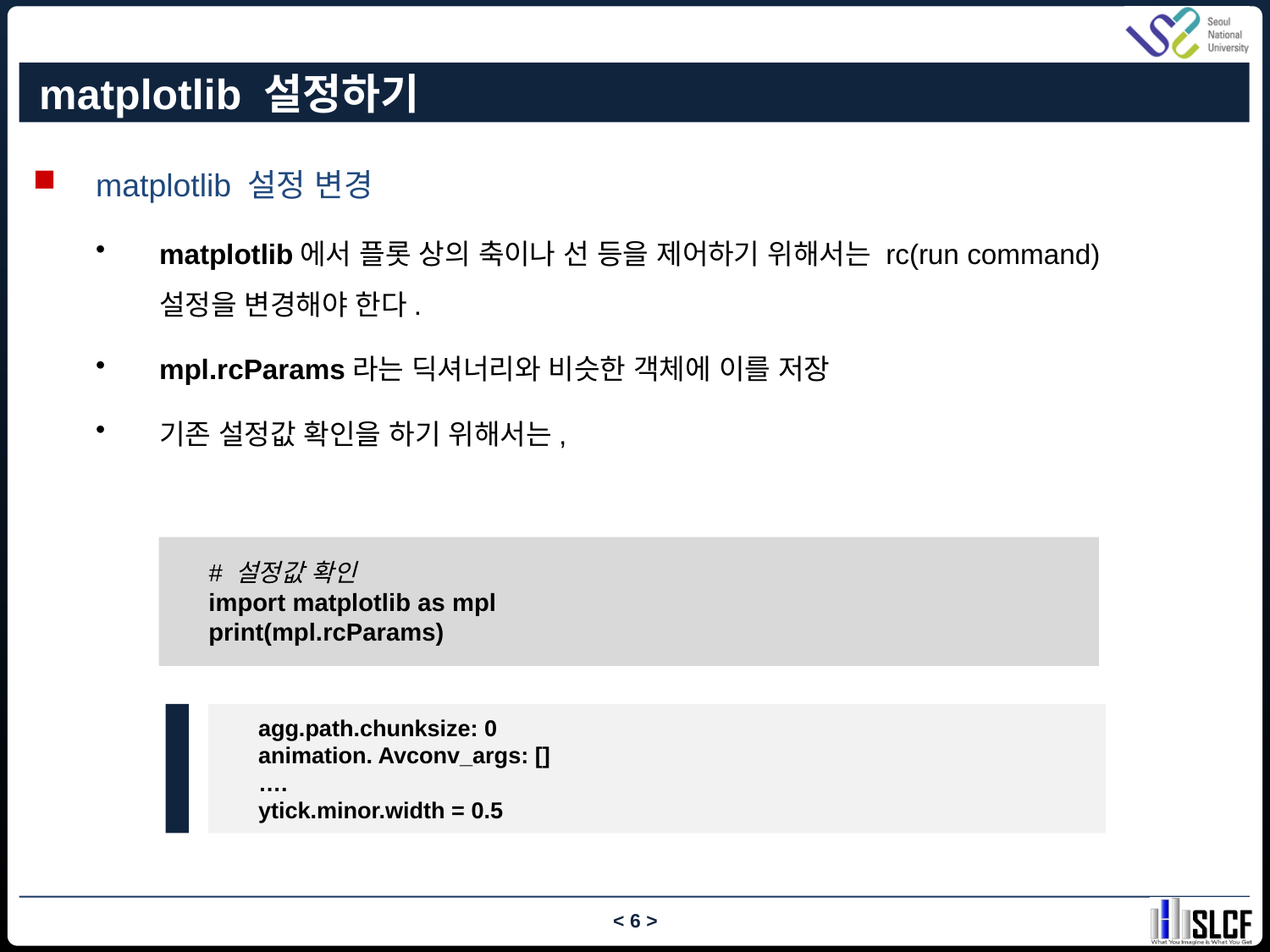

# matplotlib 설정하기
matplotlib 설정 변경
matplotlib에서 플롯 상의 축이나 선 등을 제어하기 위해서는 rc(run command)설정을 변경해야 한다.
mpl.rcParams라는 딕셔너리와 비슷한 객체에 이를 저장
기존 설정값 확인을 하기 위해서는,

# 설정값 확인
import matplotlib as mpl
print(mpl.rcParams)

agg.path.chunksize: 0
animation. Avconv_args: []
….
ytick.minor.width = 0.5